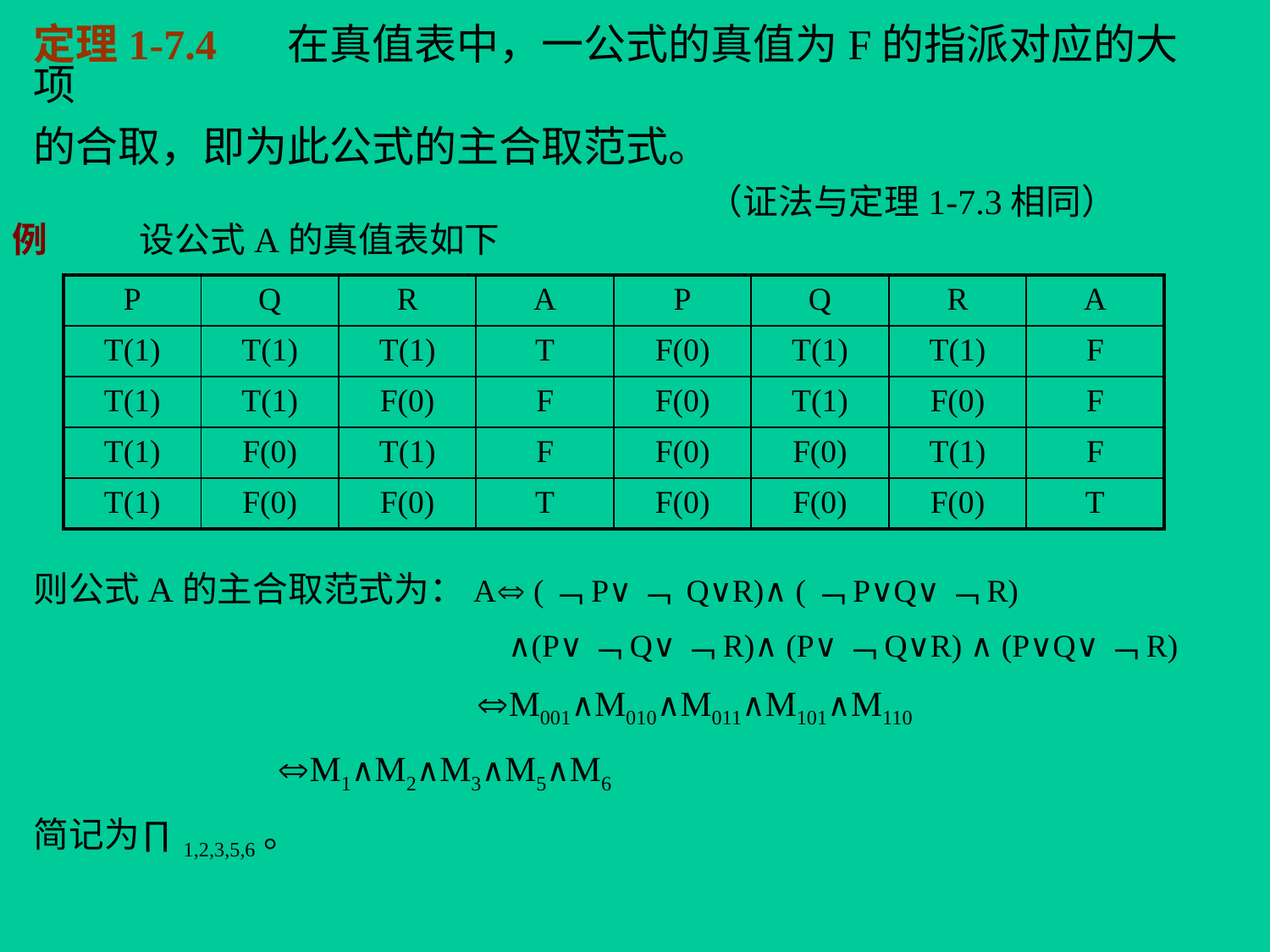

定理1-7.4	在真值表中，一公式的真值为F的指派对应的大项
的合取，即为此公式的主合取范式。
                                                                                     （证法与定理1-7.3相同）
例	设公式A的真值表如下
| P | Q | R | A | P | Q | R | A |
| --- | --- | --- | --- | --- | --- | --- | --- |
| T(1) | T(1) | T(1) | T | F(0) | T(1) | T(1) | F |
| T(1) | T(1) | F(0) | F | F(0) | T(1) | F(0) | F |
| T(1) | F(0) | T(1) | F | F(0) | F(0) | T(1) | F |
| T(1) | F(0) | F(0) | T | F(0) | F(0) | F(0) | T |
则公式A的主合取范式为：A⇔ (﹁P∨﹁ Q∨R)∧ (﹁P∨Q∨﹁R)
                                                           ∧(P∨﹁Q∨﹁R)∧ (P∨﹁Q∨R) ∧ (P∨Q∨﹁R)
                                                       ⇔M001∧M010∧M011∧M101∧M110
                         ⇔M1∧M2∧M3∧M5∧M6
简记为∏1,2,3,5,6。